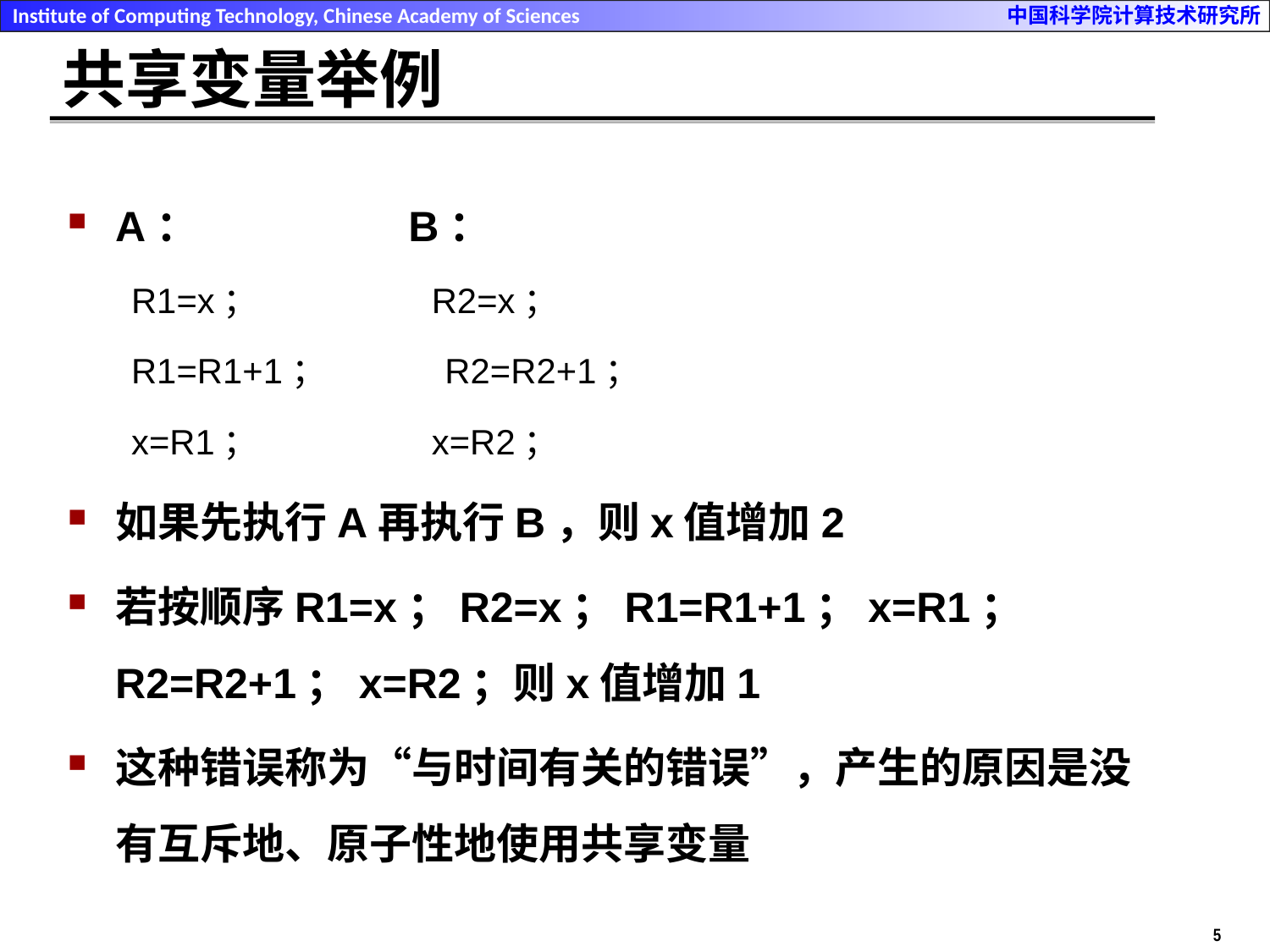

# 共享变量举例
A：                     B：
R1=x；                     R2=x；
R1=R1+1；              R2=R2+1；
x=R1；                     x=R2；
如果先执行A再执行B，则x值增加2
若按顺序R1=x；R2=x；R1=R1+1；x=R1；R2=R2+1；x=R2；则x值增加1
这种错误称为“与时间有关的错误”，产生的原因是没有互斥地、原子性地使用共享变量